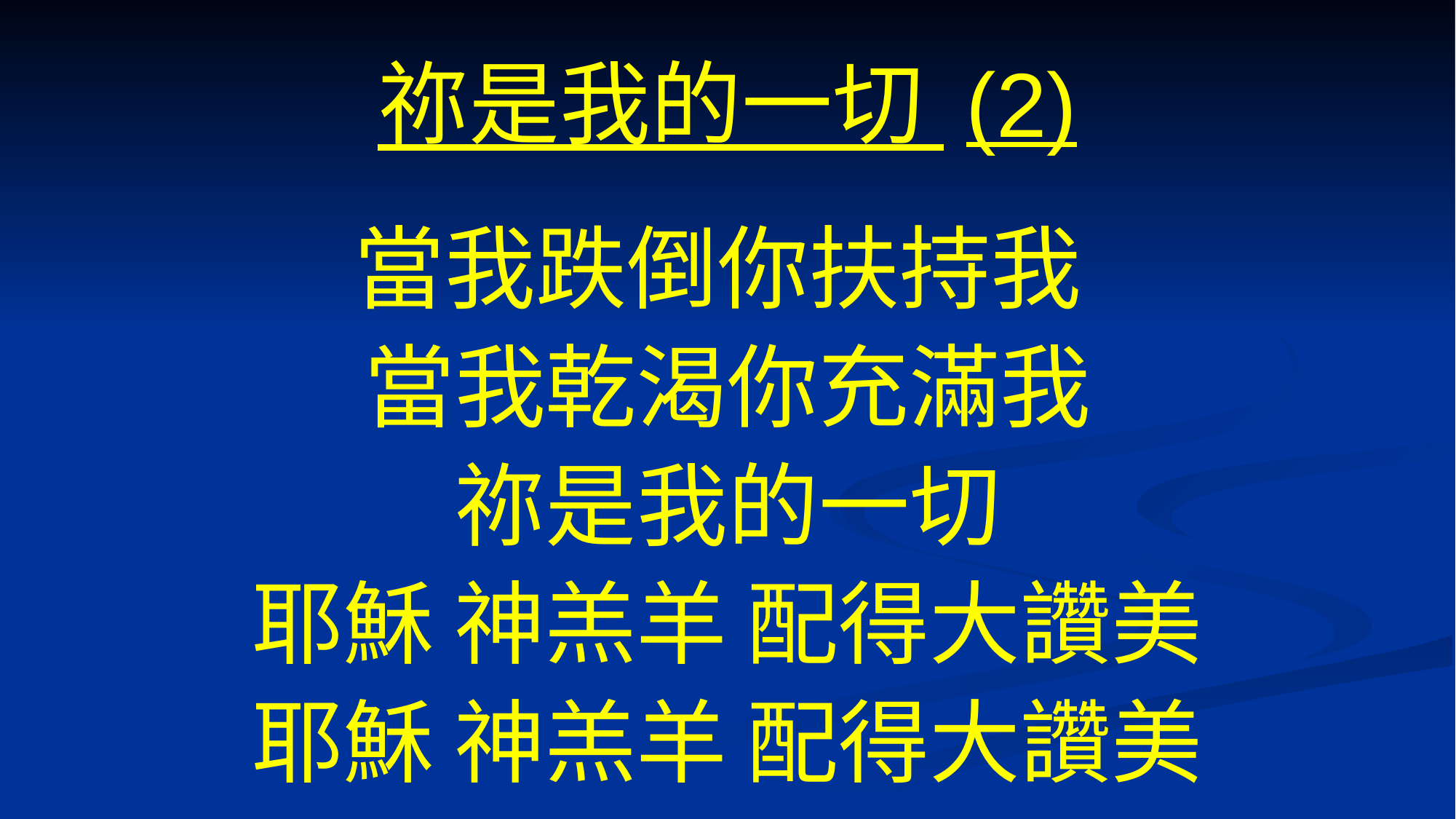

# 祢是我的一切 (2)
當我跌倒你扶持我
當我乾渴你充滿我
祢是我的一切
耶穌 神羔羊 配得大讚美
耶穌 神羔羊 配得大讚美